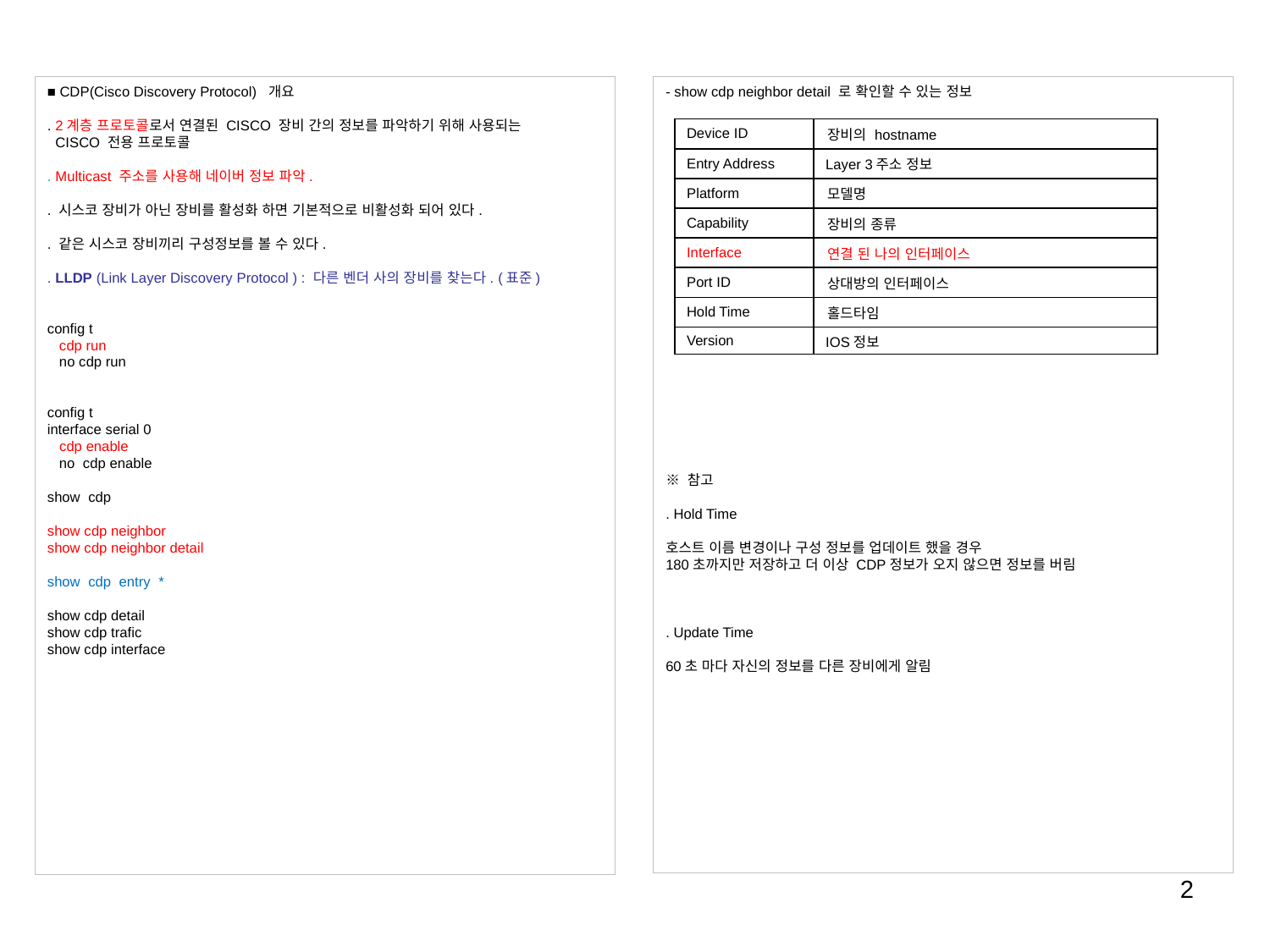

■ CDP(Cisco Discovery Protocol)  개요

. 2계층 프로토콜로서 연결된 CISCO 장비 간의 정보를 파악하기 위해 사용되는
  CISCO 전용 프로토콜

. Multicast 주소를 사용해 네이버 정보 파악.

. 시스코 장비가 아닌 장비를 활성화 하면 기본적으로 비활성화 되어 있다.
. 같은 시스코 장비끼리 구성정보를 볼 수 있다.

. LLDP (Link Layer Discovery Protocol ) : 다른 벤더 사의 장비를 찾는다. (표준)

config t
   cdp run                
   no cdp run

config t
interface serial 0   
   cdp enable             
   no  cdp enable
show  cdp

show cdp neighbor
show cdp neighbor detail

show  cdp  entry  *

show cdp detail
show cdp trafic
show cdp interface

- show cdp neighbor detail 로 확인할 수 있는 정보

※ 참고

. Hold Time

호스트 이름 변경이나 구성 정보를 업데이트 했을 경우
180초까지만 저장하고 더 이상 CDP정보가 오지 않으면 정보를 버림

. Update Time

60초 마다 자신의 정보를 다른 장비에게 알림

| Device ID | 장비의 hostname |
| --- | --- |
| Entry Address | Layer 3주소 정보 |
| Platform | 모델명 |
| Capability | 장비의 종류 |
| Interface | 연결 된 나의 인터페이스 |
| Port ID | 상대방의 인터페이스 |
| Hold Time | 홀드타임 |
| Version | IOS정보 |
2